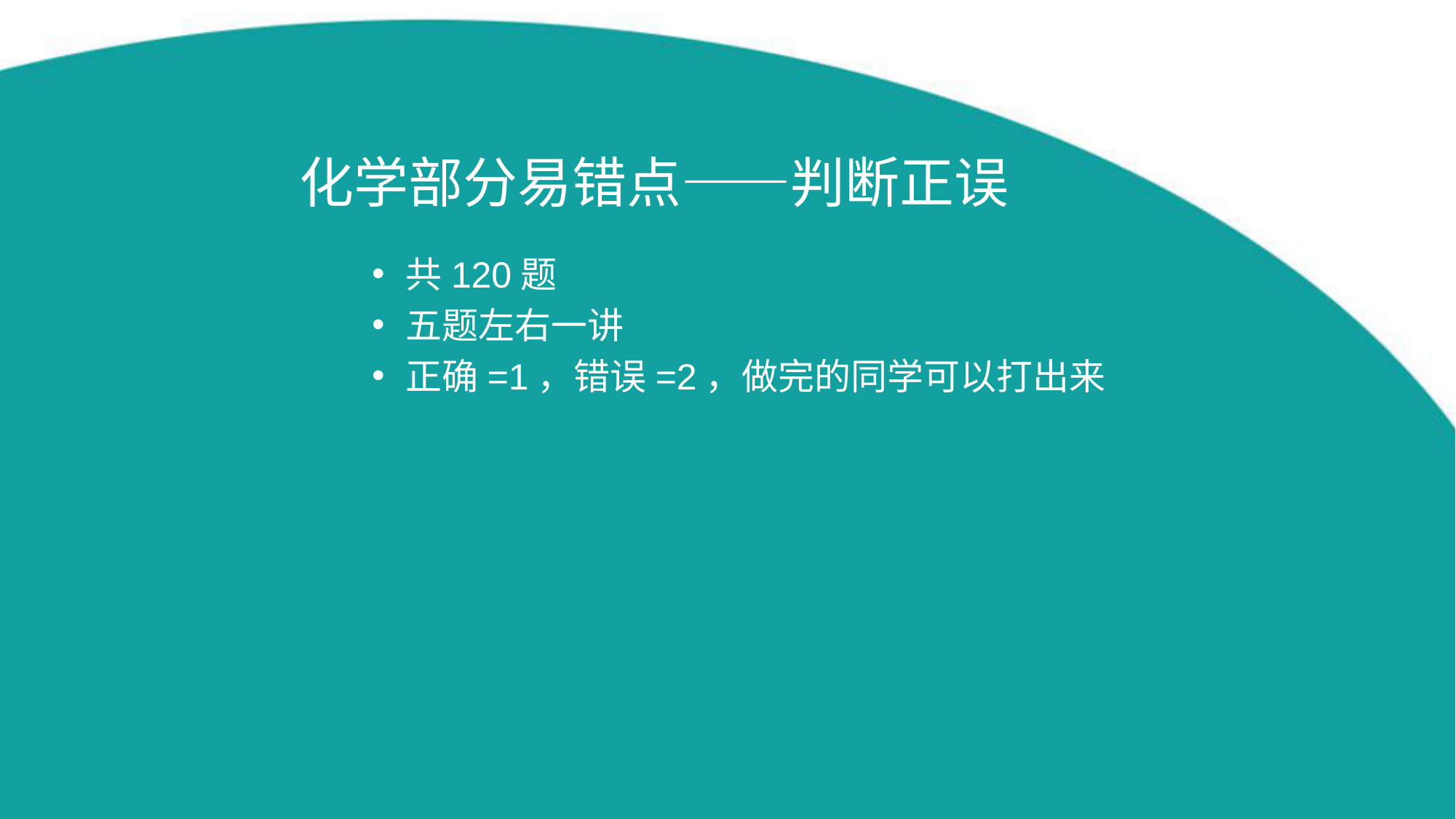

# 化学部分易错点——判断正误
共120题
五题左右一讲
正确=1，错误=2，做完的同学可以打出来